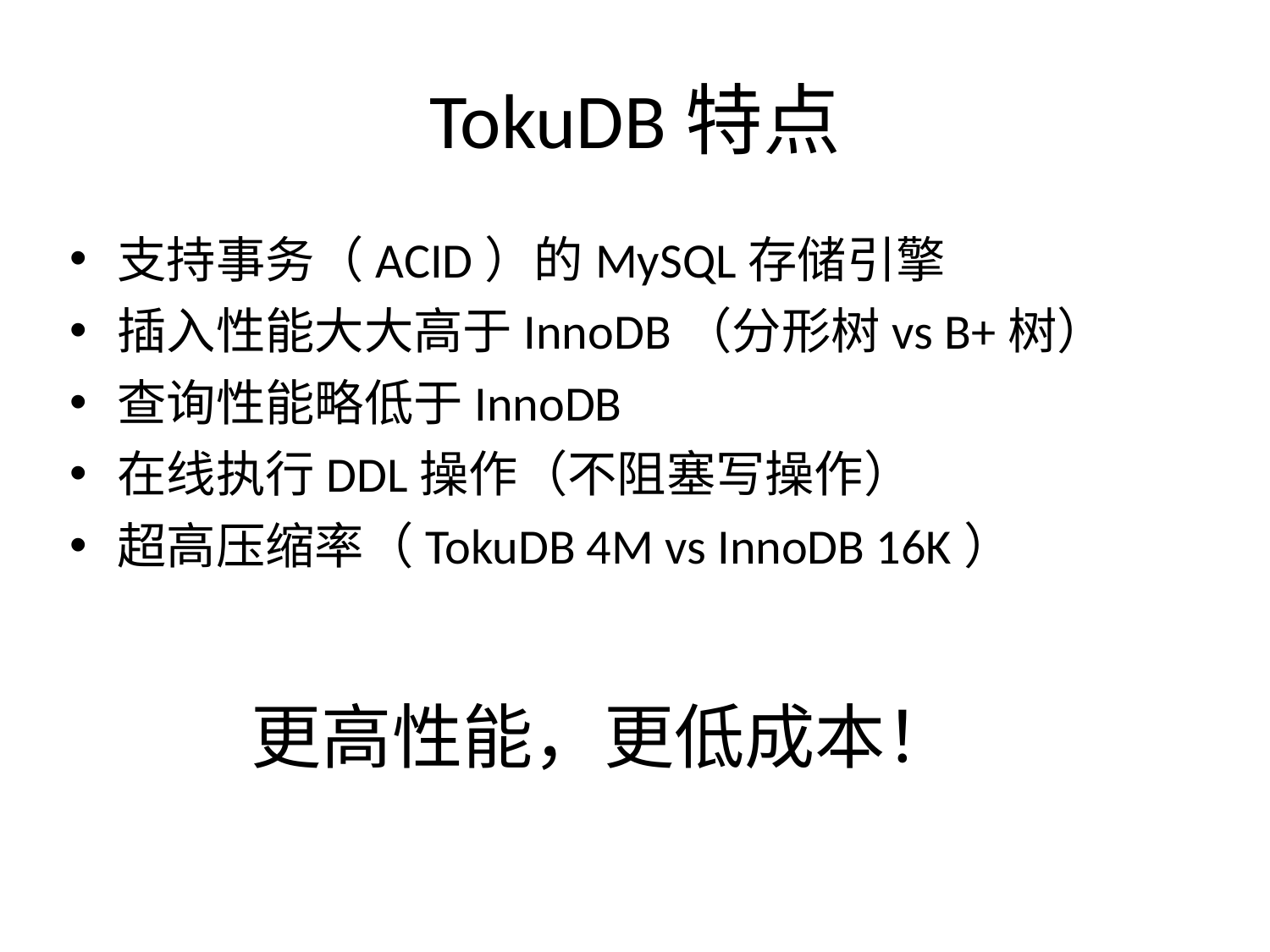

# TokuDB特点
支持事务（ACID）的MySQL存储引擎
插入性能大大高于InnoDB（分形树vs B+树）
查询性能略低于InnoDB
在线执行DDL操作（不阻塞写操作）
超高压缩率（TokuDB 4M vs InnoDB 16K）
更高性能，更低成本！